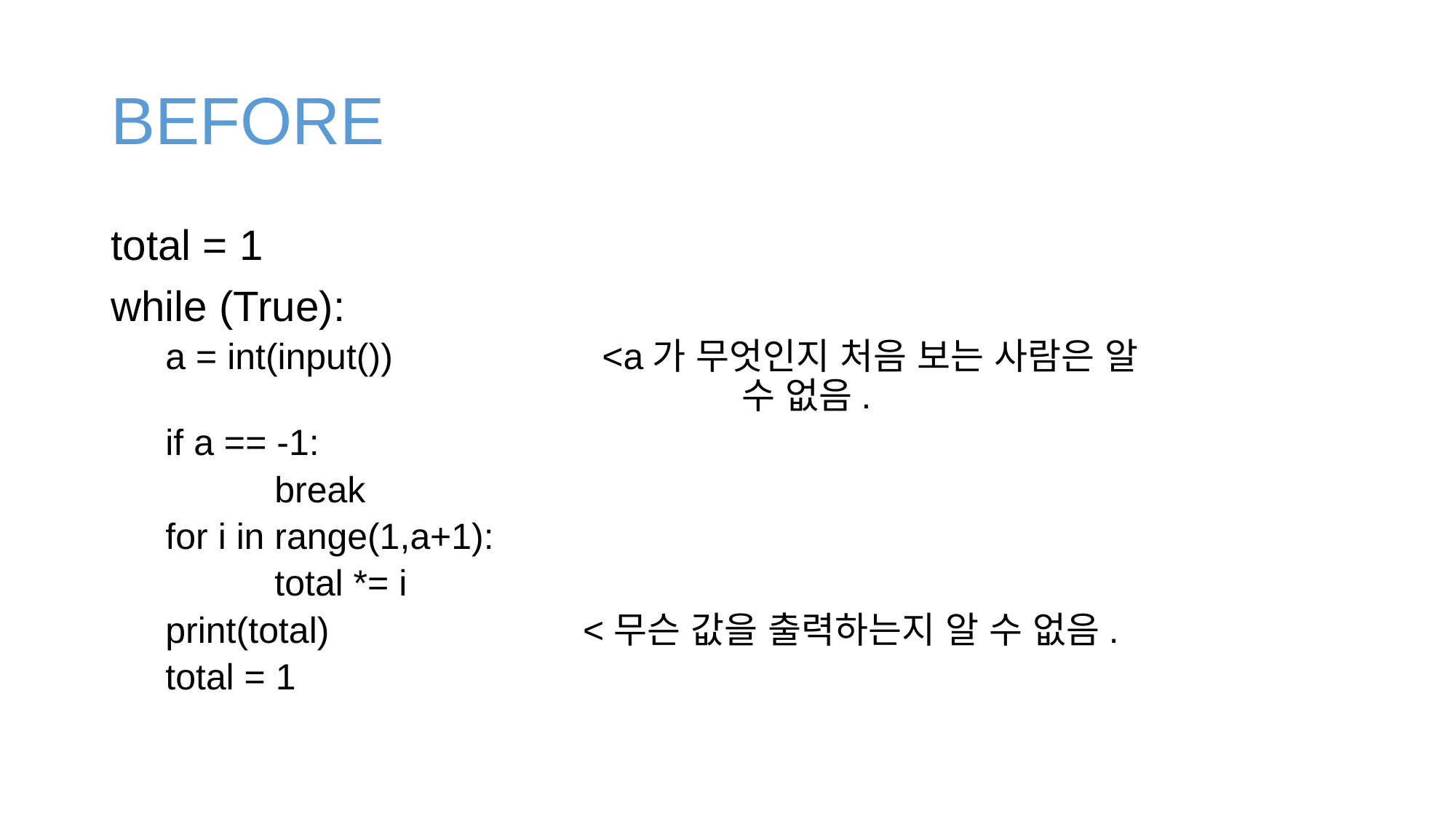

# BEFORE
total = 1
while (True):
a = int(input())    		<a가 무엇인지 처음 보는 사람은 알 						   수 없음.
if a == -1:
	break
for i in range(1,a+1):
	total *= i
print(total)                         <무슨 값을 출력하는지 알 수 없음.
total = 1